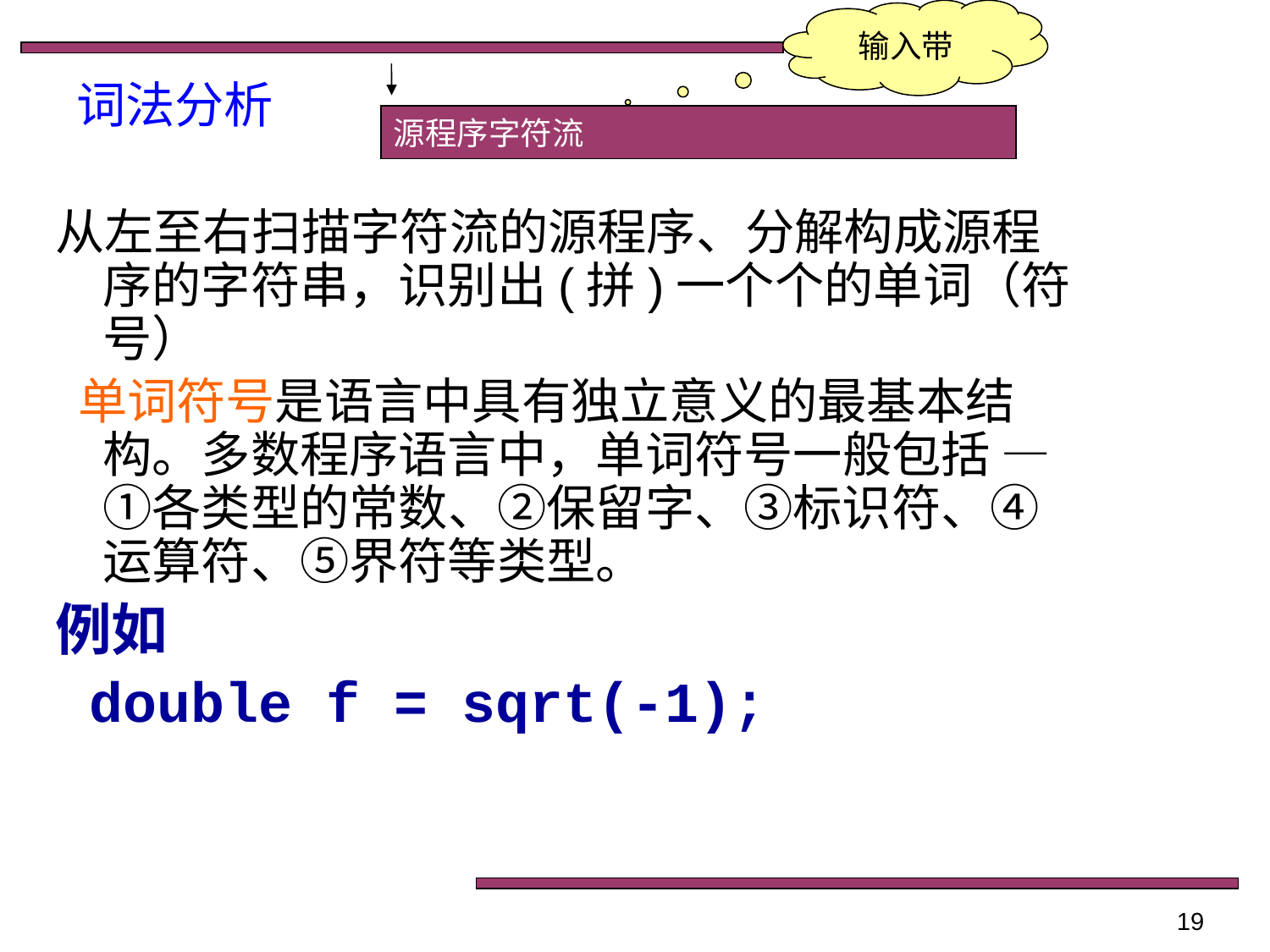

输入带

# 词法分析
源程序字符流
从左至右扫描字符流的源程序、分解构成源程序的字符串，识别出(拼)一个个的单词（符号）
 单词符号是语言中具有独立意义的最基本结构。多数程序语言中，单词符号一般包括 —①各类型的常数、②保留字、③标识符、④运算符、⑤界符等类型。
例如
 double f = sqrt(-1);
19